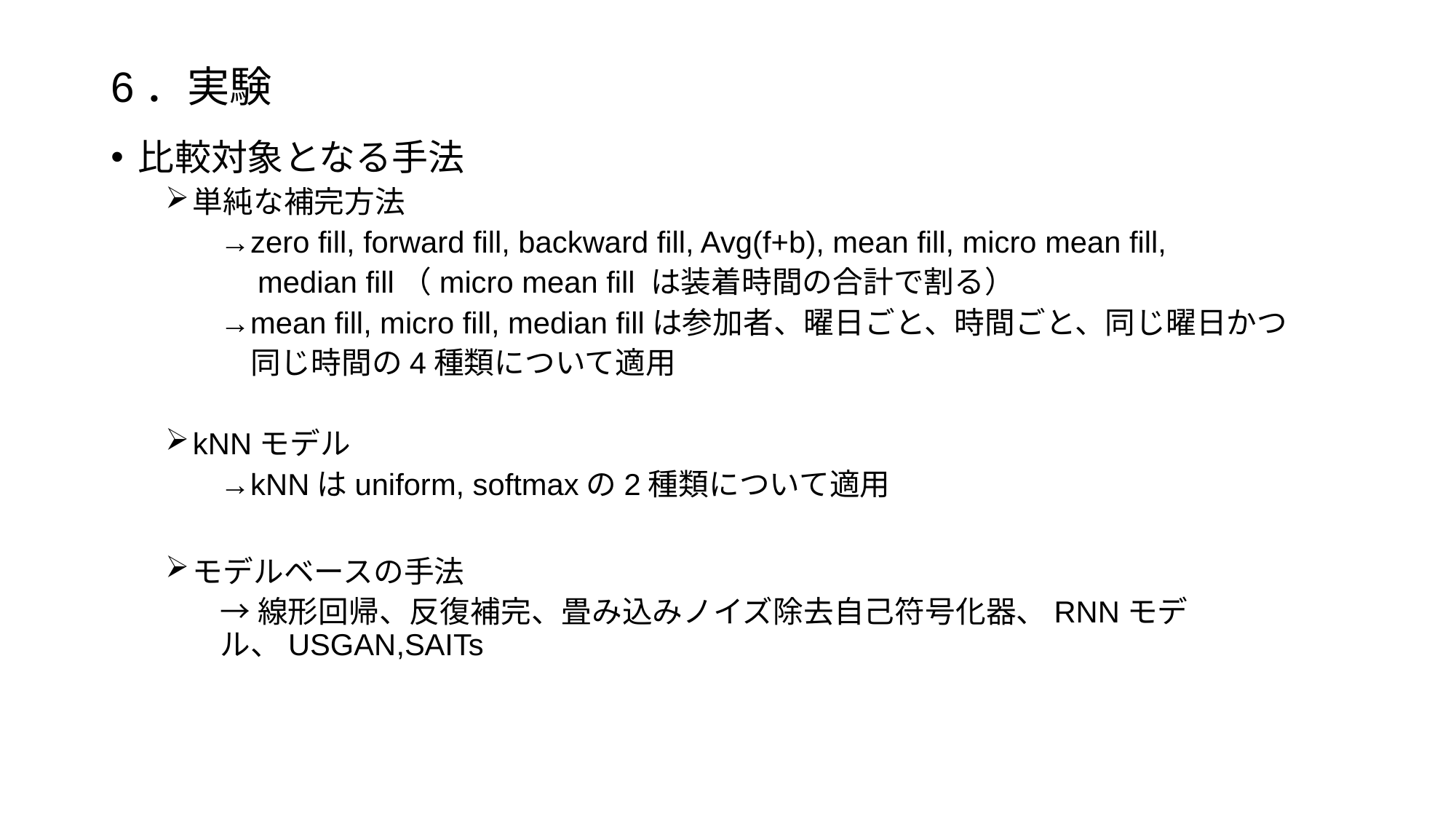

# 6．実験
比較対象となる手法
単純な補完方法
→zero fill, forward fill, backward fill, Avg(f+b), mean fill, micro mean fill,
　median fill（micro mean fill は装着時間の合計で割る）
→mean fill, micro fill, median fillは参加者、曜日ごと、時間ごと、同じ曜日かつ
　同じ時間の4種類について適用

kNNモデル
→kNNはuniform, softmaxの2種類について適用

モデルベースの手法
→線形回帰、反復補完、畳み込みノイズ除去自己符号化器、RNNモデル、USGAN,SAITs